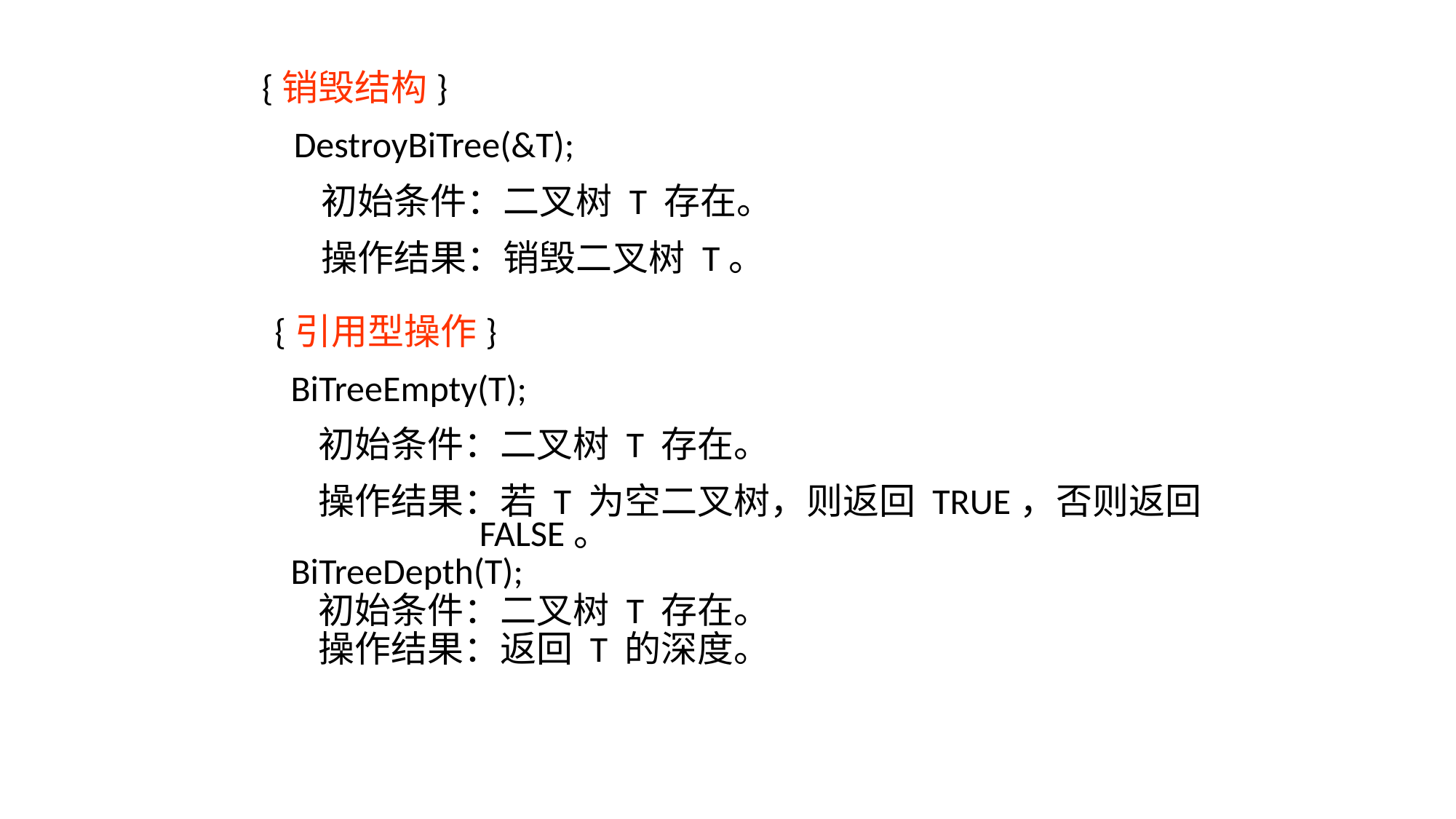

{销毁结构}
　　DestroyBiTree(&T);
　　　初始条件：二叉树 T 存在。
　　　操作结果：销毁二叉树 T。
        {引用型操作}
　　BiTreeEmpty(T);
　　　初始条件：二叉树 T 存在。
　　　操作结果：若 T 为空二叉树，则返回 TRUE，否则返回
                                 FALSE。
　　BiTreeDepth(T);
　　　初始条件：二叉树 T 存在。
　　　操作结果：返回 T 的深度。